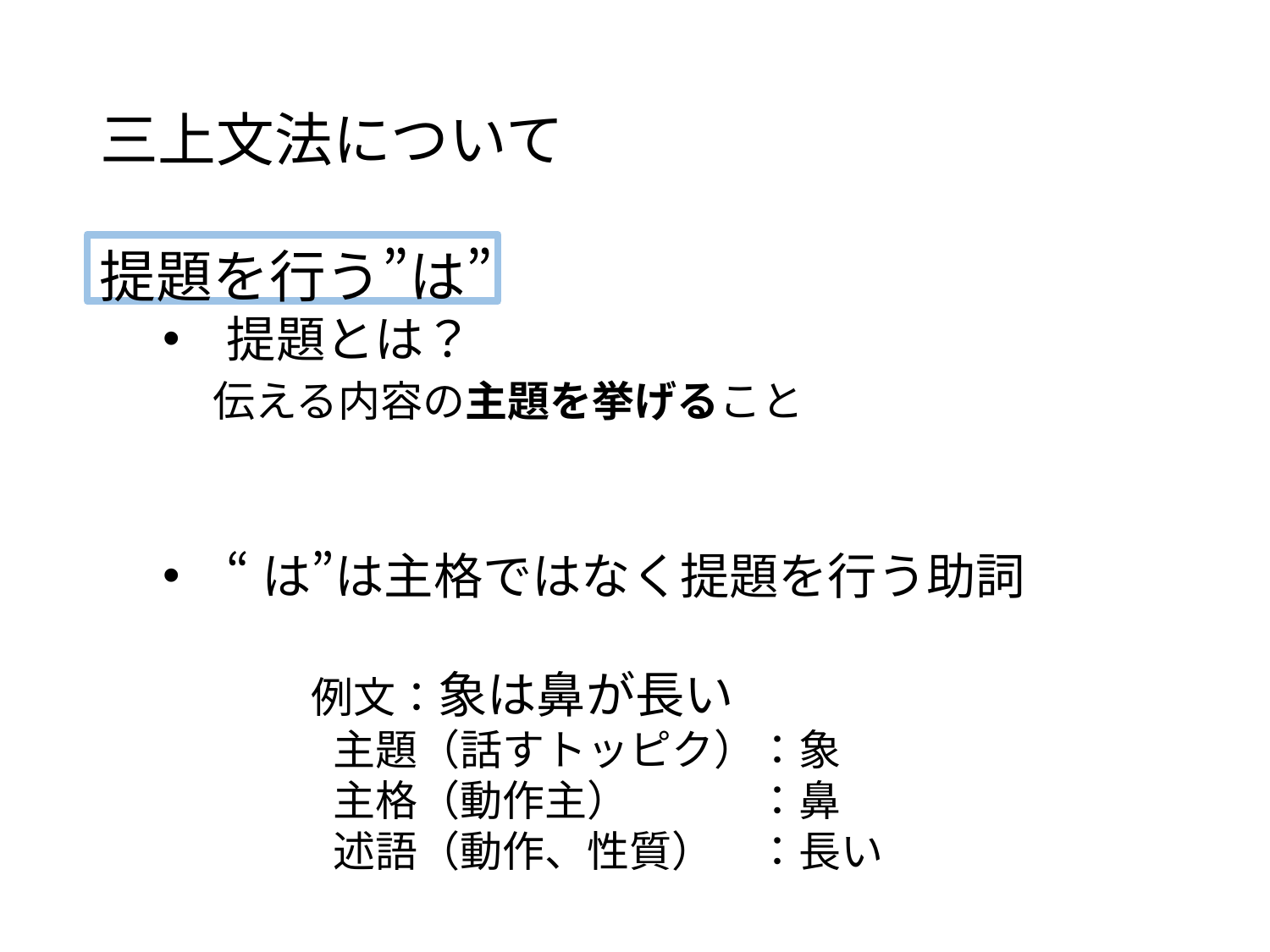

# 三上文法について

提題を行う”は”
提題とは？
　伝える内容の主題を挙げること

“は”は主格ではなく提題を行う助詞

　　　例文：象は鼻が長い
　　　　主題（話すトッピク）：象
　　　　主格（動作主）　　　：鼻
　　　　述語（動作、性質）　：長い